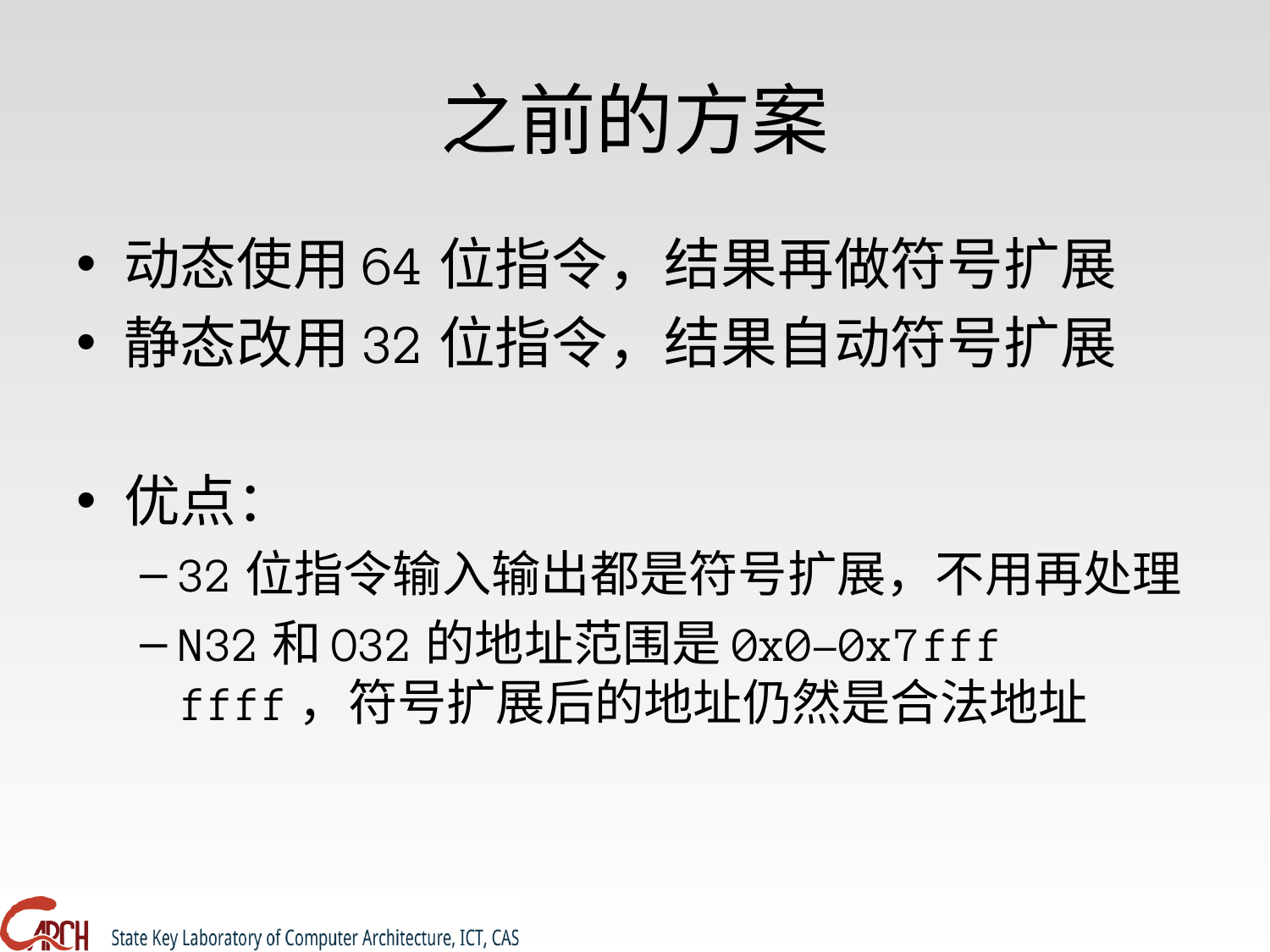

# 之前的方案
动态使用64位指令，结果再做符号扩展
静态改用32位指令，结果自动符号扩展

优点：
32位指令输入输出都是符号扩展，不用再处理
N32和O32的地址范围是0x0-0x7fff ffff，符号扩展后的地址仍然是合法地址